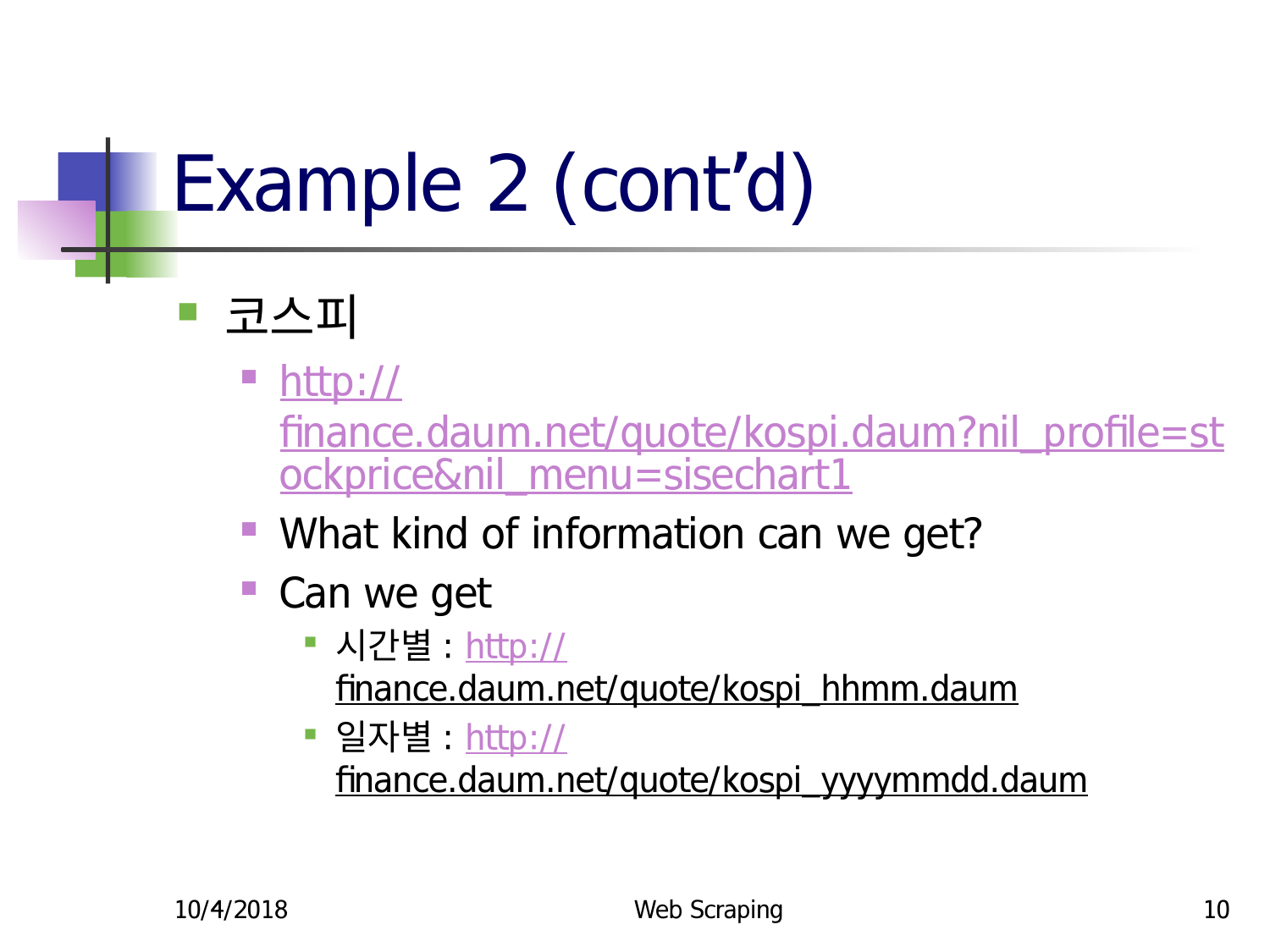

# Example 2 (cont’d)
코스피
http://finance.daum.net/quote/kospi.daum?nil_profile=stockprice&nil_menu=sisechart1
What kind of information can we get?
Can we get
시간별: http://finance.daum.net/quote/kospi_hhmm.daum
일자별: http://finance.daum.net/quote/kospi_yyyymmdd.daum

10/4/2018
Web Scraping
10